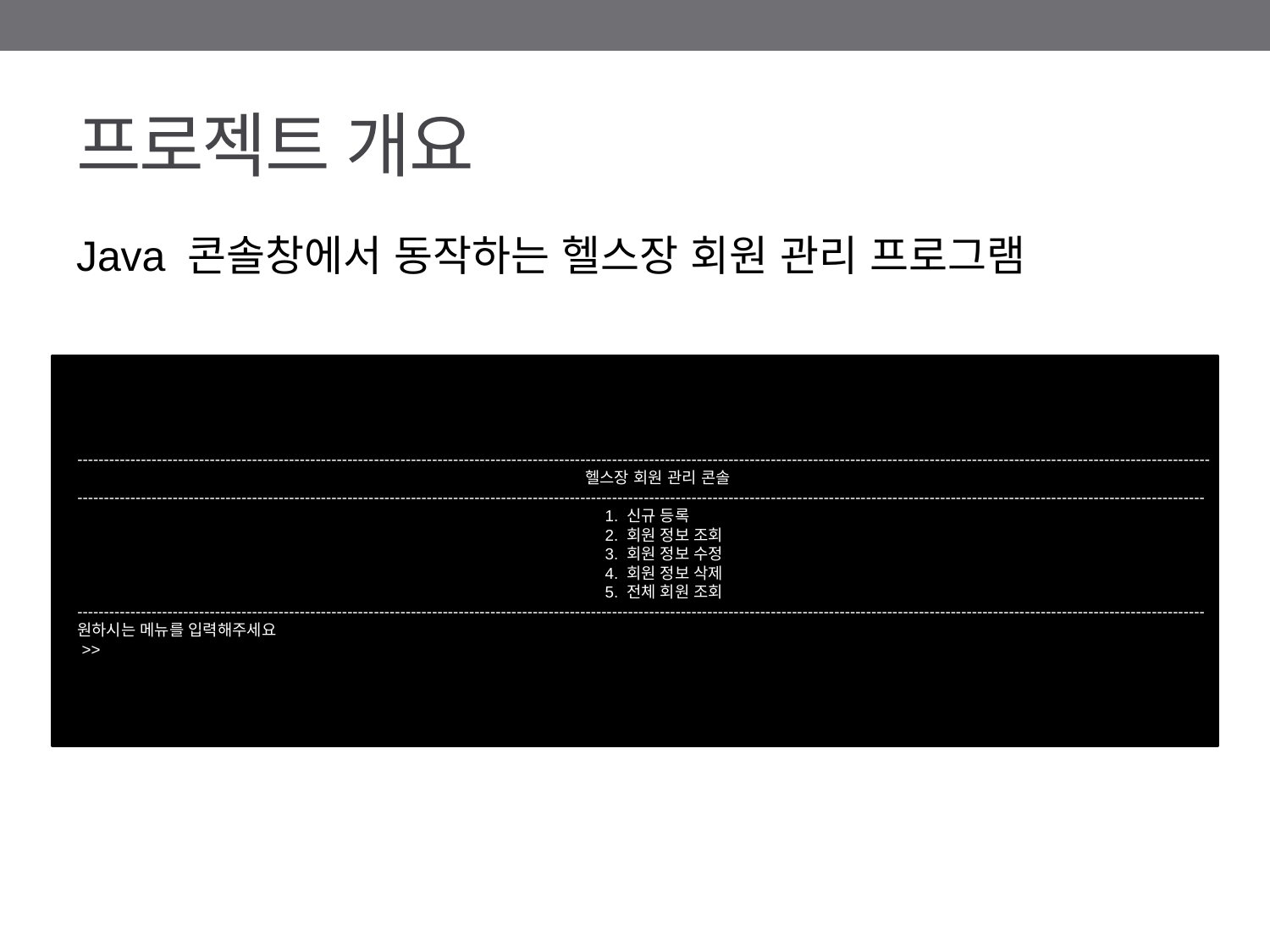

# 프로젝트 개요
Java 콘솔창에서 동작하는 헬스장 회원 관리 프로그램

----------------------------------------------------------------------------------------------------------------------------------------------------------------------------------------------------------------------
				헬스장 회원 관리 콘솔
---------------------------------------------------------------------------------------------------------------------------------------------------------------------------------------------------------------------
                                      		                                 1. 신규 등록
			                                 2. 회원 정보 조회
			                                 3. 회원 정보 수정
			                                 4. 회원 정보 삭제
			                                 5. 전체 회원 조회
---------------------------------------------------------------------------------------------------------------------------------------------------------------------------------------------------------------------
원하시는 메뉴를 입력해주세요
 >>